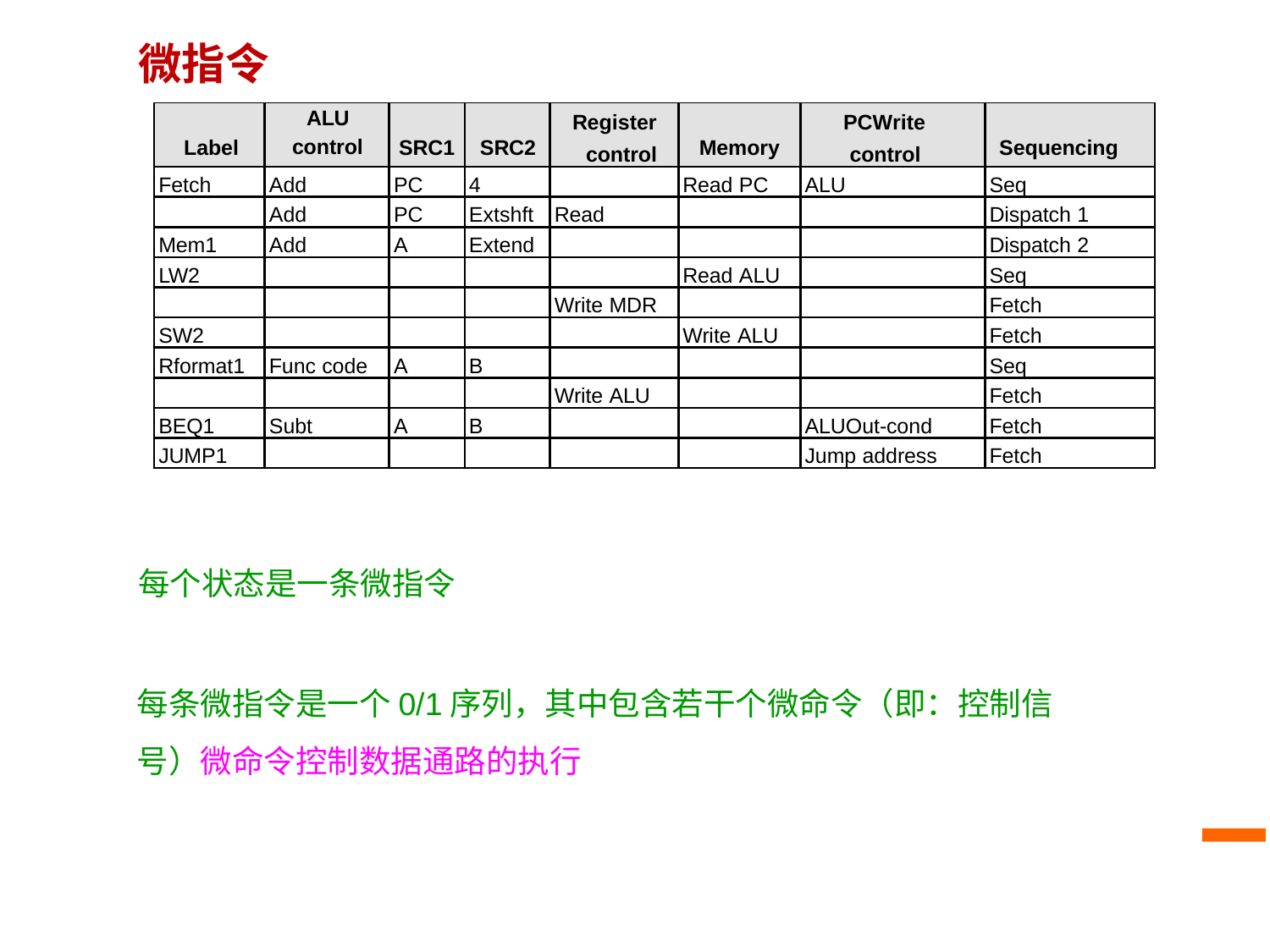

# 微指令
| Label | ALU control | SRC1 | SRC2 | Register control | Memory | PCWrite control | Sequencing |
| --- | --- | --- | --- | --- | --- | --- | --- |
| Fetch | Add | PC | 4 |  | Read PC | ALU | Seq |
|  | Add | PC | Extshft | Read |  |  | Dispatch 1 |
| Mem1 | Add | A | Extend |  |  |  | Dispatch 2 |
| LW2 |  |  |  |  | Read ALU |  | Seq |
|  |  |  |  | Write MDR |  |  | Fetch |
| SW2 |  |  |  |  | Write ALU |  | Fetch |
| Rformat1 | Func code | A | B |  |  |  | Seq |
|  |  |  |  | Write ALU |  |  | Fetch |
| BEQ1 | Subt | A | B |  |  | ALUOut-cond | Fetch |
| JUMP1 |  |  |  |  |  | Jump address | Fetch |
每个状态是一条微指令

每条微指令是一个0/1序列，其中包含若干个微命令（即：控制信号）微命令控制数据通路的执行